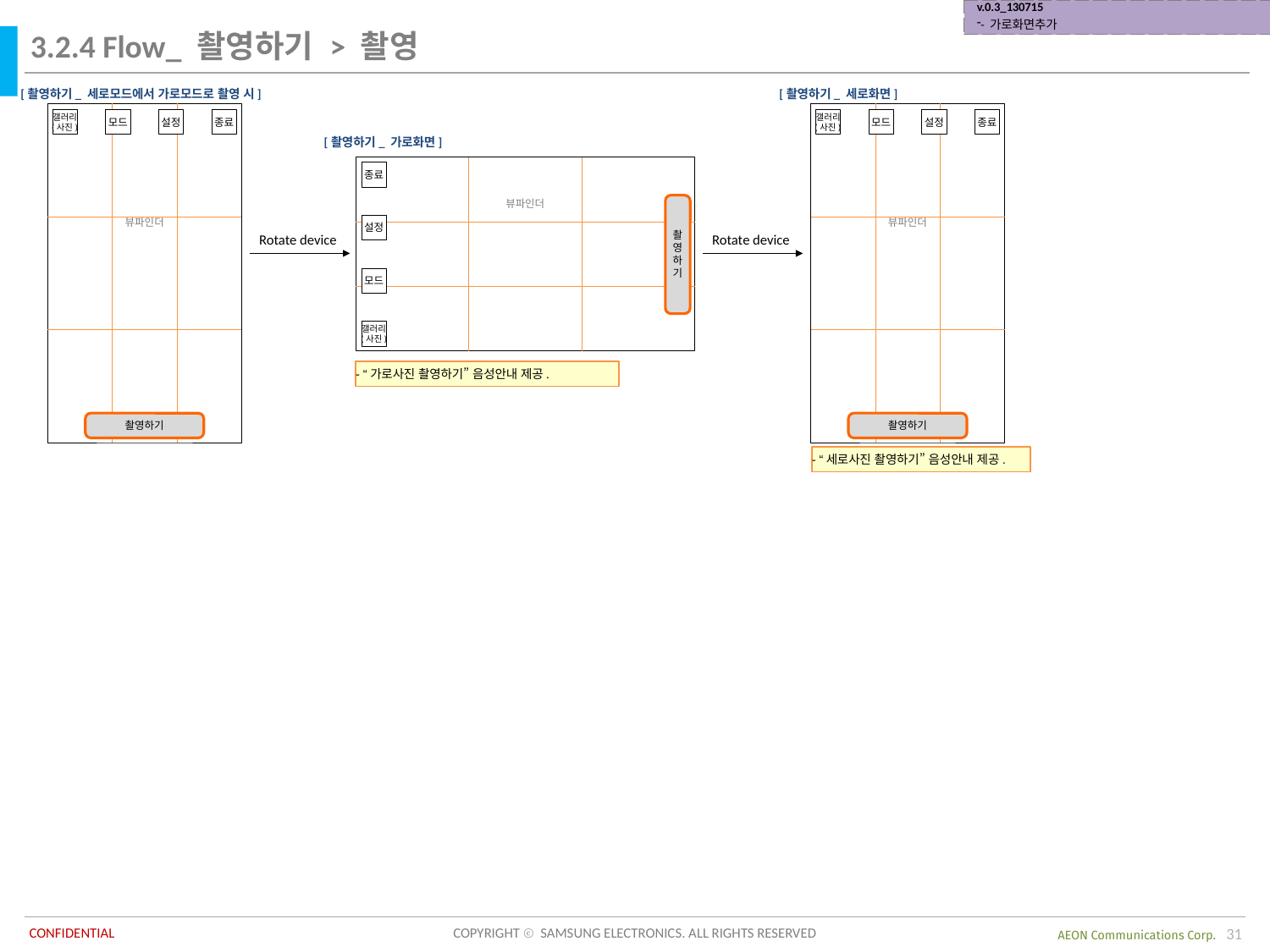

| v.0.3\_130715 - 가로화면추가 |
| --- |
3.2.4 Flow_ 촬영하기 > 촬영
뷰파인더

갤러리
(사진)
모드
설정
종료
촬
영
하
기
[촬영하기_ 세로모드에서 가로모드로 촬영 시]
[촬영하기_ 세로화면]
뷰파인더

갤러리
(사진)
모드
설정
종료
촬영하기
뷰파인더

갤러리
(사진)
모드
설정
종료
촬영하기
[촬영하기_ 가로화면]
Rotate device
Rotate device

- “가로사진 촬영하기” 음성안내 제공.

- “세로사진 촬영하기” 음성안내 제공.
31